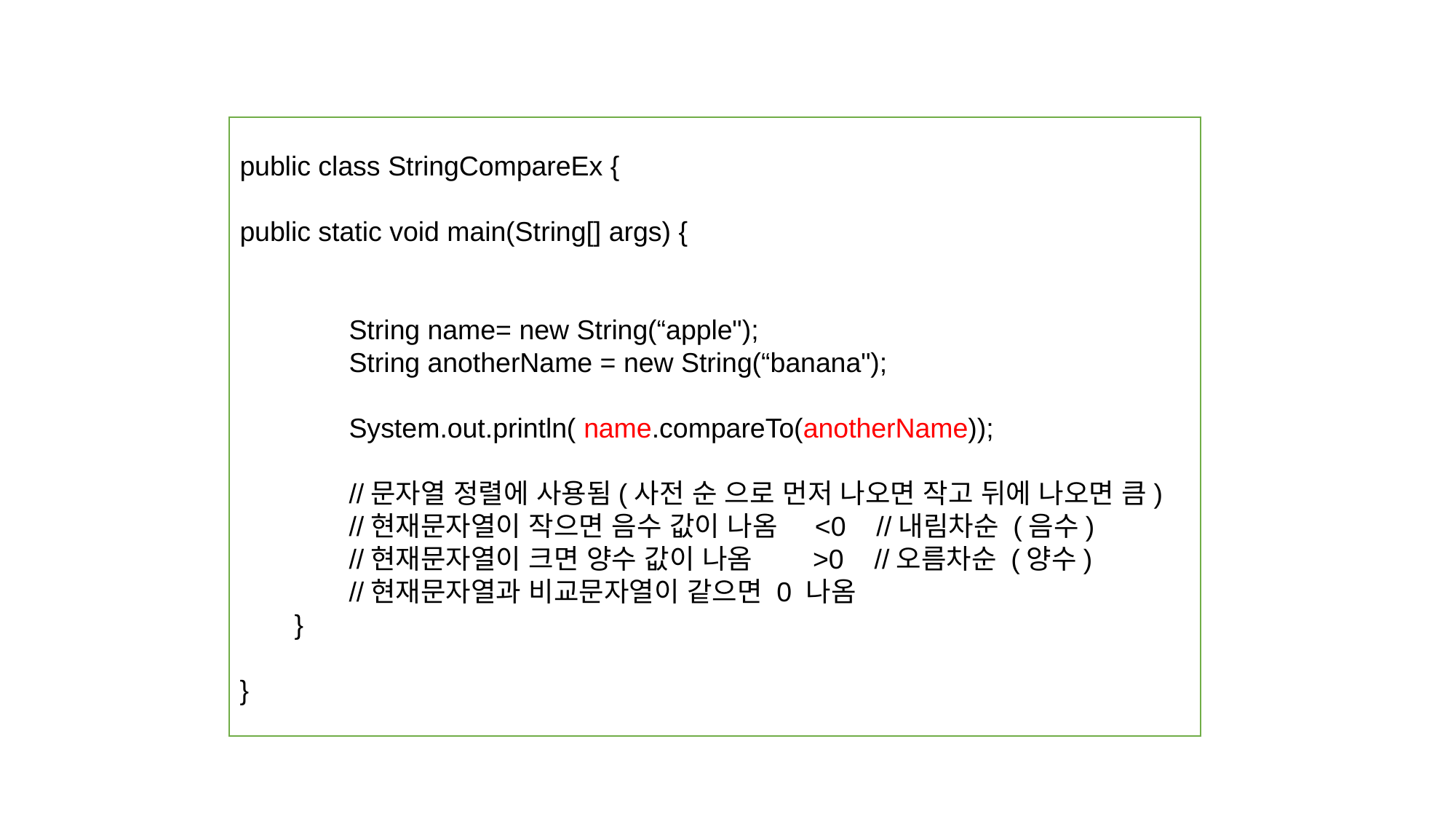

public class StringCompareEx {

public static void main(String[] args) {

String name= new String(“apple");
String anotherName = new String(“banana");

System.out.println( name.compareTo(anotherName));

//문자열 정렬에 사용됨(사전 순 으로 먼저 나오면 작고 뒤에 나오면 큼)
//현재문자열이 작으면 음수 값이 나옴    <0    //내림차순 (음수)
//현재문자열이 크면 양수 값이 나옴       >0    //오름차순 (양수)
//현재문자열과 비교문자열이 같으면 0 나옴
}

}